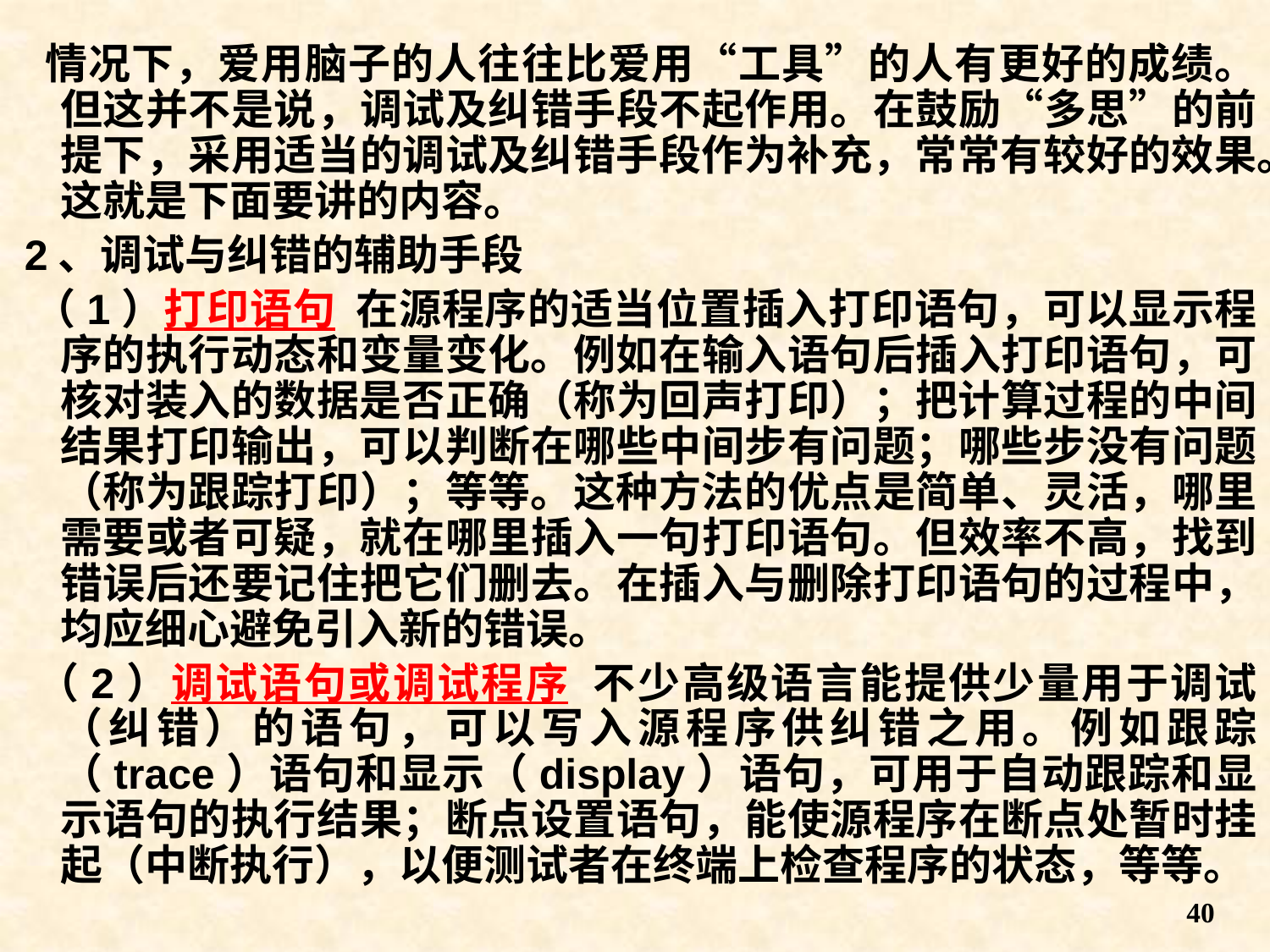

情况下，爱用脑子的人往往比爱用“工具”的人有更好的成绩。但这并不是说，调试及纠错手段不起作用。在鼓励“多思”的前提下，采用适当的调试及纠错手段作为补充，常常有较好的效果。这就是下面要讲的内容。
 2、调试与纠错的辅助手段
 （1）打印语句  在源程序的适当位置插入打印语句，可以显示程序的执行动态和变量变化。例如在输入语句后插入打印语句，可核对装入的数据是否正确（称为回声打印）；把计算过程的中间结果打印输出，可以判断在哪些中间步有问题；哪些步没有问题（称为跟踪打印）；等等。这种方法的优点是简单、灵活，哪里需要或者可疑，就在哪里插入一句打印语句。但效率不高，找到错误后还要记住把它们删去。在插入与删除打印语句的过程中，均应细心避免引入新的错误。
 （2）调试语句或调试程序  不少高级语言能提供少量用于调试（纠错）的语句，可以写入源程序供纠错之用。例如跟踪（trace）语句和显示（display）语句，可用于自动跟踪和显示语句的执行结果；断点设置语句，能使源程序在断点处暂时挂起（中断执行），以便测试者在终端上检查程序的状态，等等。
40